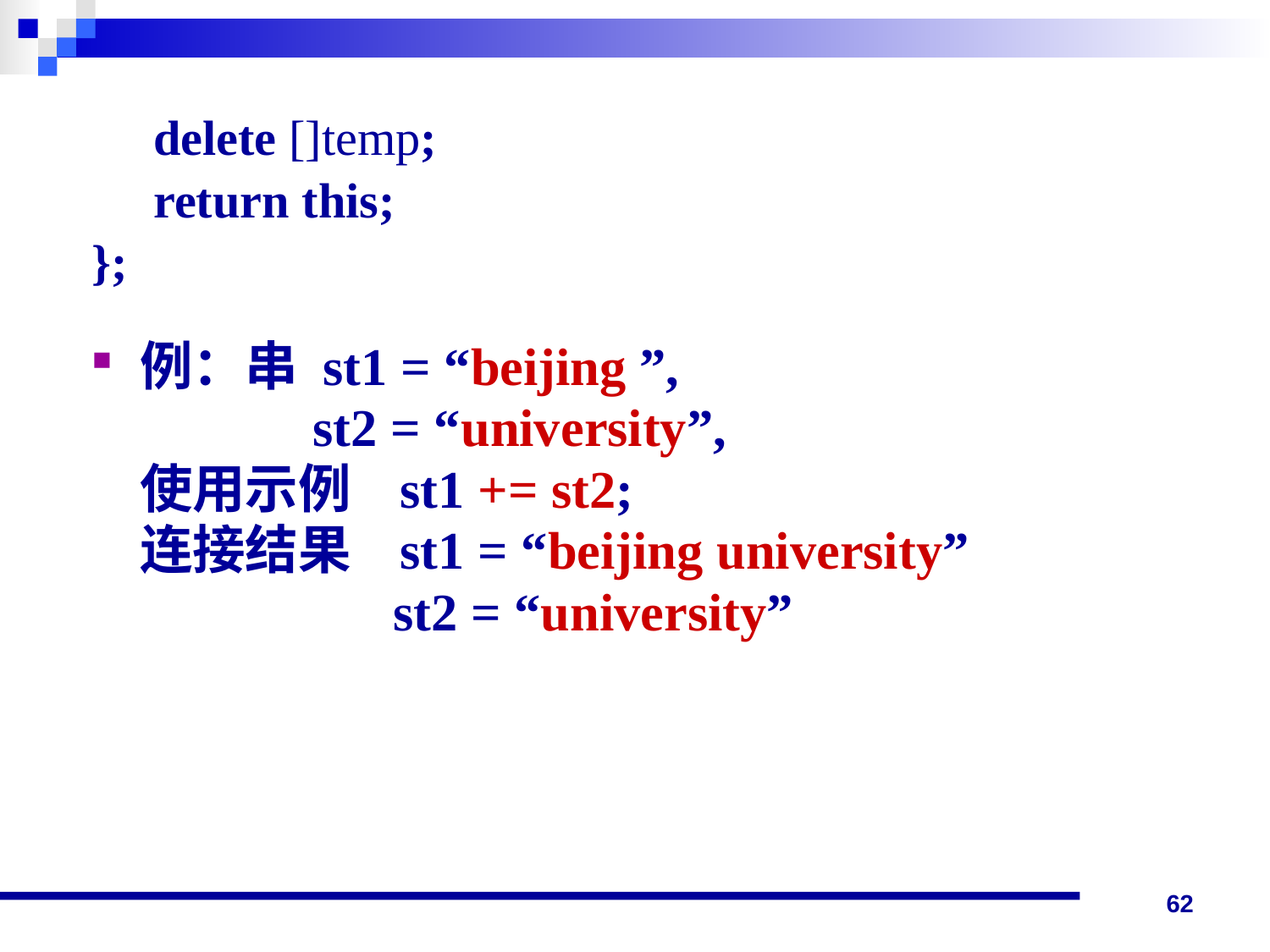

delete []temp;
     return this;
};

例：串 st1 = “beijing ”,
	             st2 = “university”,
	使用示例   st1 += st2;
	连接结果   st1 = “beijing university”
	                   st2 = “university”
62